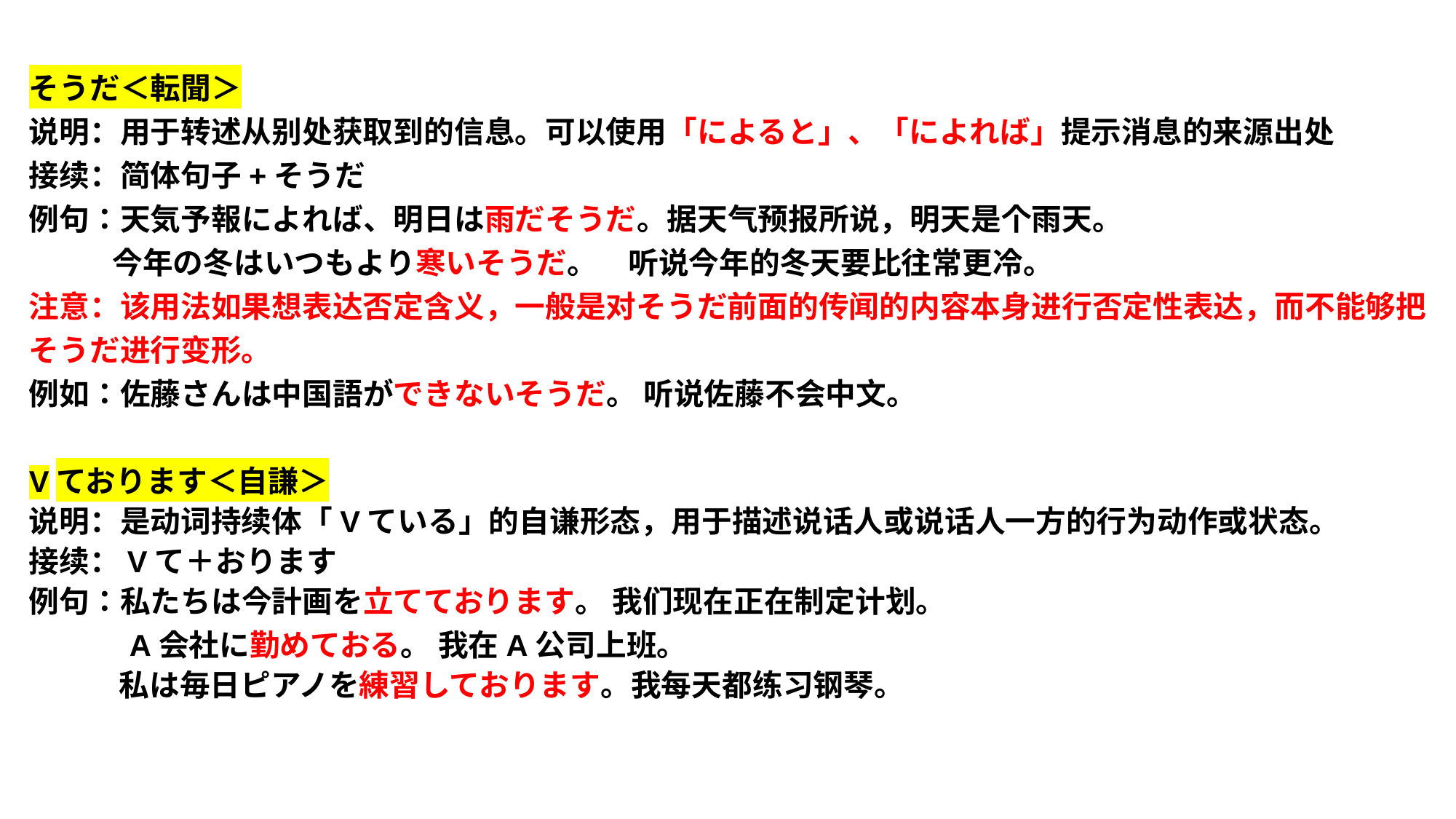

そうだ＜転聞＞
说明：用于转述从别处获取到的信息。可以使用「によると」、「によれば」提示消息的来源出处
接续：简体句子+そうだ
例句：天気予報によれば、明日は雨だそうだ。据天气预报所说，明天是个雨天。
           今年の冬はいつもより寒いそうだ。　听说今年的冬天要比往常更冷。
注意：该用法如果想表达否定含义，一般是对そうだ前面的传闻的内容本身进行否定性表达，而不能够把そうだ进行变形。
例如：佐藤さんは中国語ができないそうだ。 听说佐藤不会中文。

Vております＜自謙＞
说明：是动词持续体「Vている」的自谦形态，用于描述说话人或说话人一方的行为动作或状态。
接续：Vて＋おります
例句：私たちは今計画を立てております。 我们现在正在制定计划。
            A会社に勤めておる。 我在A公司上班。
            私は毎日ピアノを練習しております。我每天都练习钢琴。